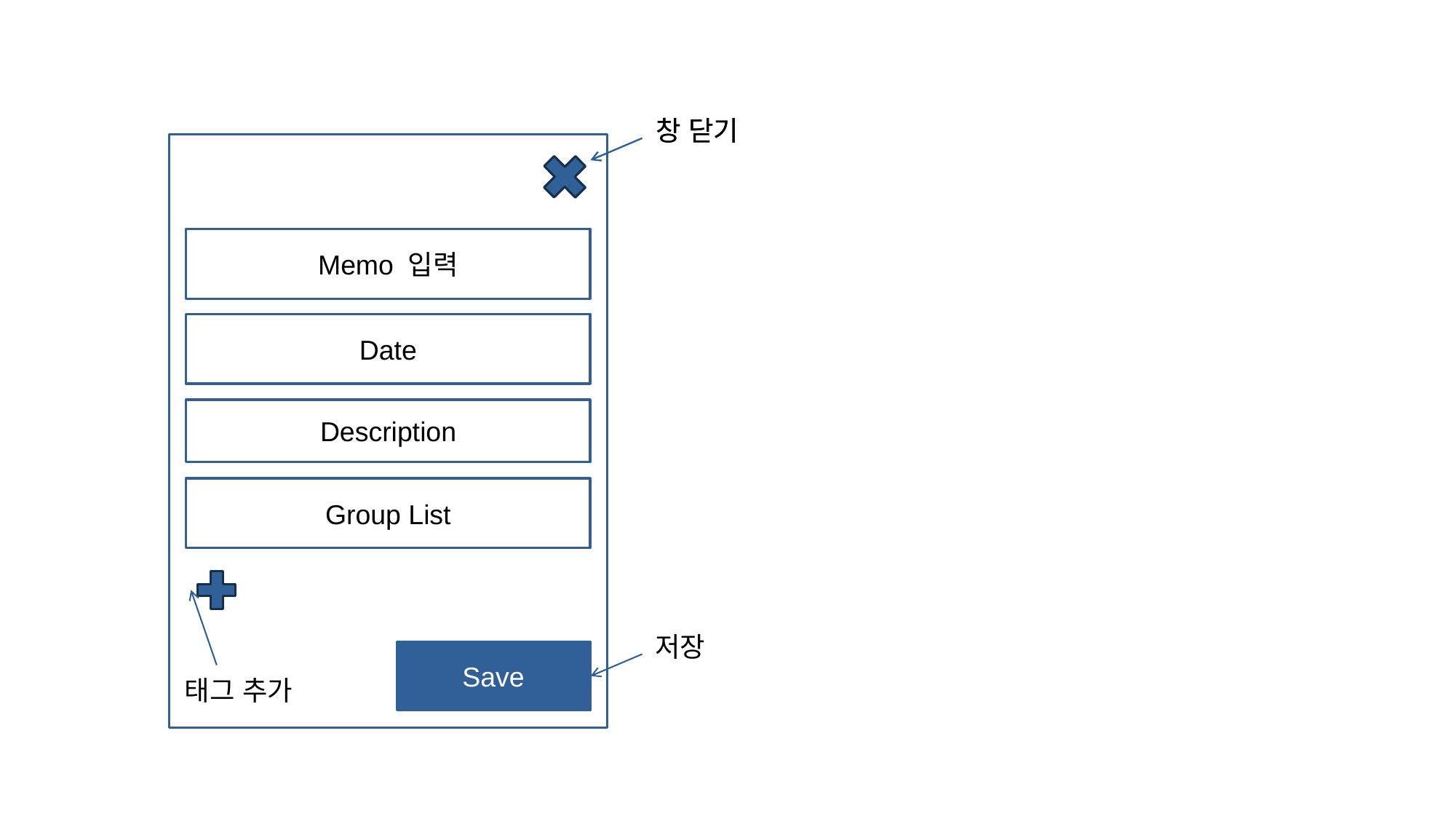

창 닫기
창 닫기

Memo 입력
Date
Description
Group List

저장
Save
태그 추가